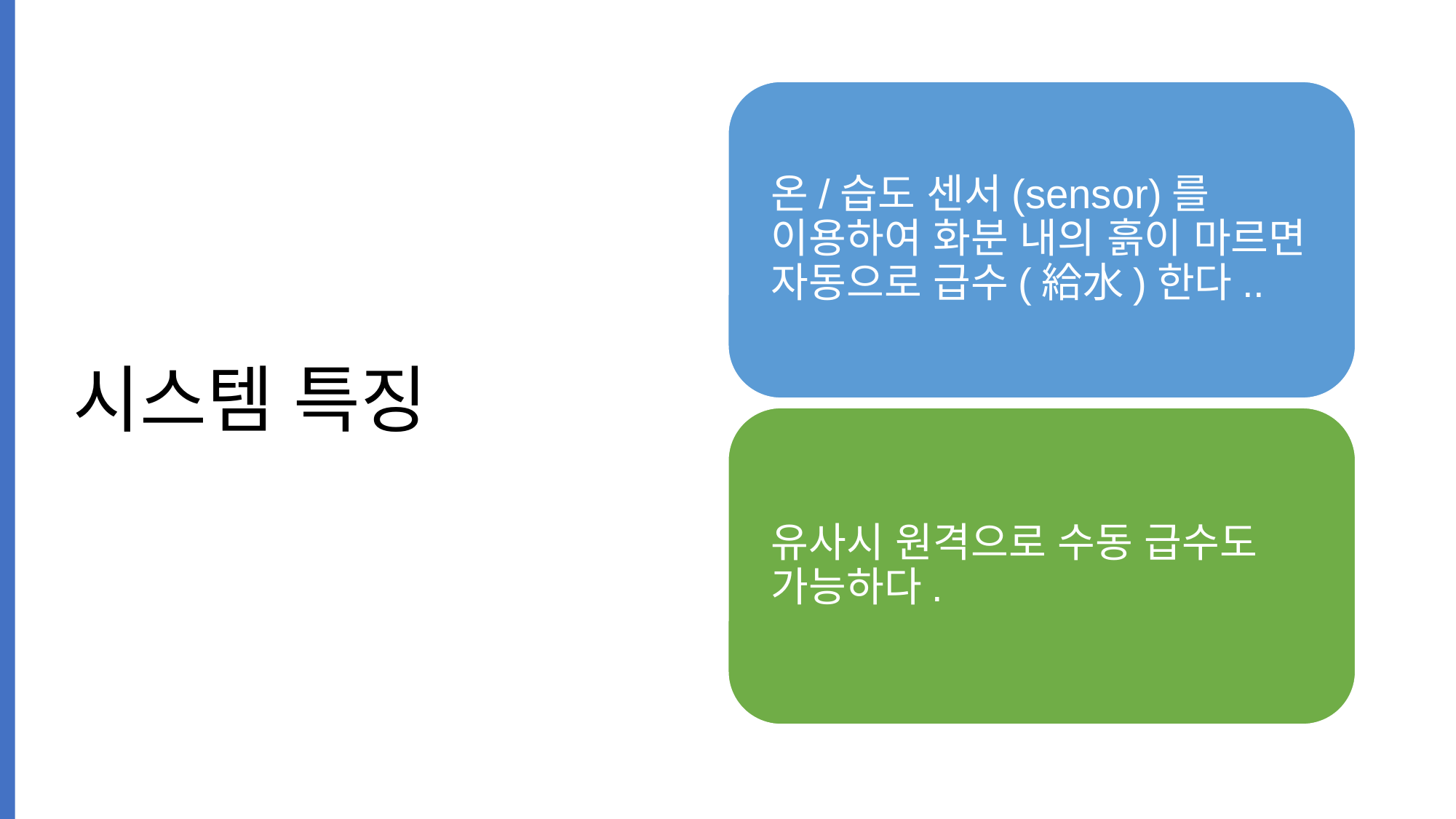

# 시스템 특징
온/습도 센서(sensor)를 이용하여 화분 내의 흙이 마르면 자동으로 급수(給水)한다..
유사시 원격으로 수동 급수도 가능하다.